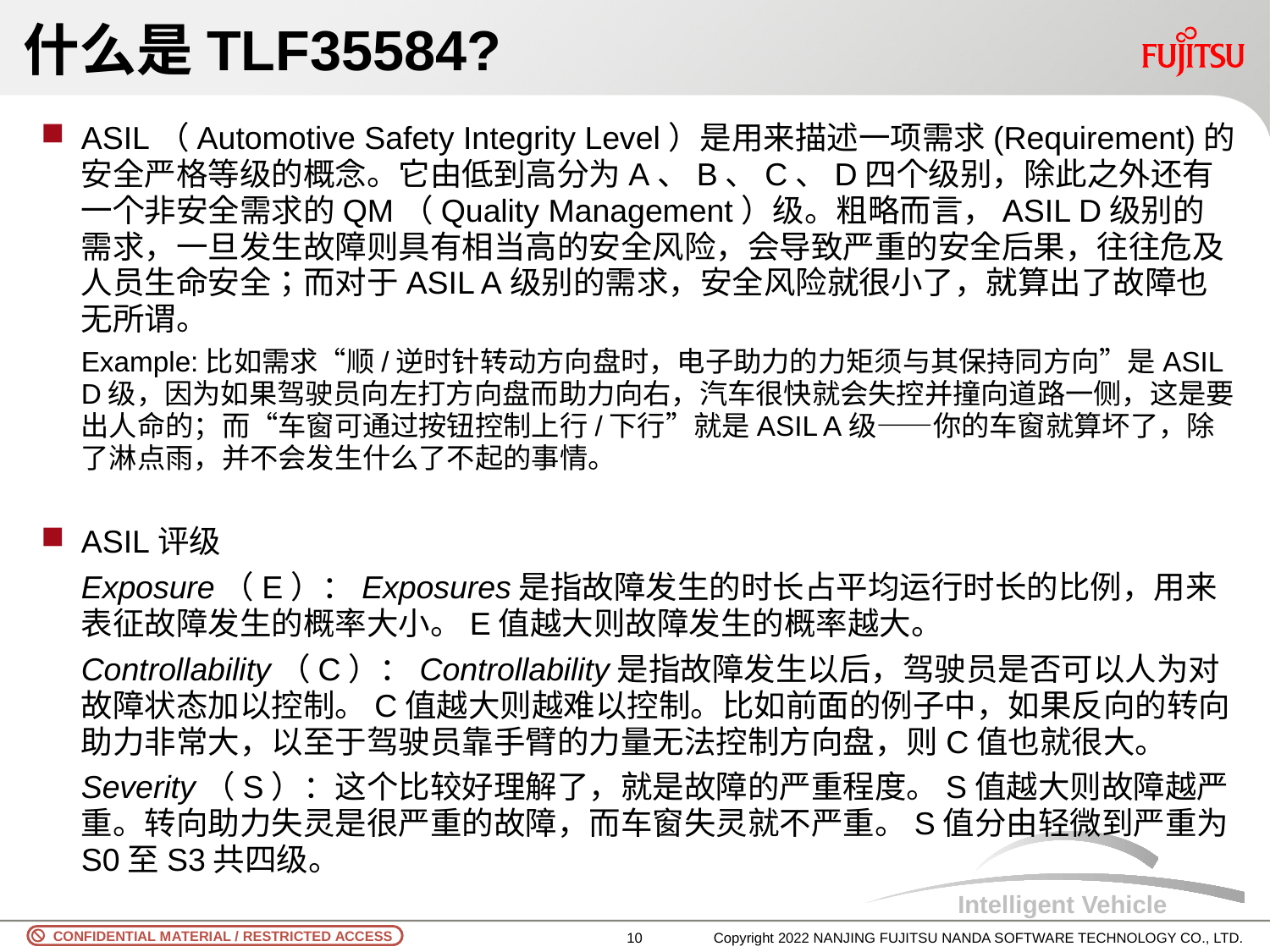

# 什么是TLF35584?
ASIL（Automotive Safety Integrity Level）是用来描述一项需求(Requirement)的安全严格等级的概念。它由低到高分为A、B、C、D四个级别，除此之外还有一个非安全需求的QM（Quality Management）级。粗略而言，ASIL D级别的需求，一旦发生故障则具有相当高的安全风险，会导致严重的安全后果，往往危及人员生命安全；而对于ASIL A级别的需求，安全风险就很小了，就算出了故障也无所谓。
Example:比如需求“顺/逆时针转动方向盘时，电子助力的力矩须与其保持同方向”是ASIL D级，因为如果驾驶员向左打方向盘而助力向右，汽车很快就会失控并撞向道路一侧，这是要出人命的；而“车窗可通过按钮控制上行/下行”就是ASIL A级——你的车窗就算坏了，除了淋点雨，并不会发生什么了不起的事情。

ASIL评级
Exposure（E）：Exposures是指故障发生的时长占平均运行时长的比例，用来表征故障发生的概率大小。E值越大则故障发生的概率越大。
Controllability（C）：Controllability是指故障发生以后，驾驶员是否可以人为对故障状态加以控制。C值越大则越难以控制。比如前面的例子中，如果反向的转向助力非常大，以至于驾驶员靠手臂的力量无法控制方向盘，则C值也就很大。
Severity（S）：这个比较好理解了，就是故障的严重程度。S值越大则故障越严重。转向助力失灵是很严重的故障，而车窗失灵就不严重。S值分由轻微到严重为S0至S3共四级。

10
Copyright 2022 NANJING FUJITSU NANDA SOFTWARE TECHNOLOGY CO., LTD.